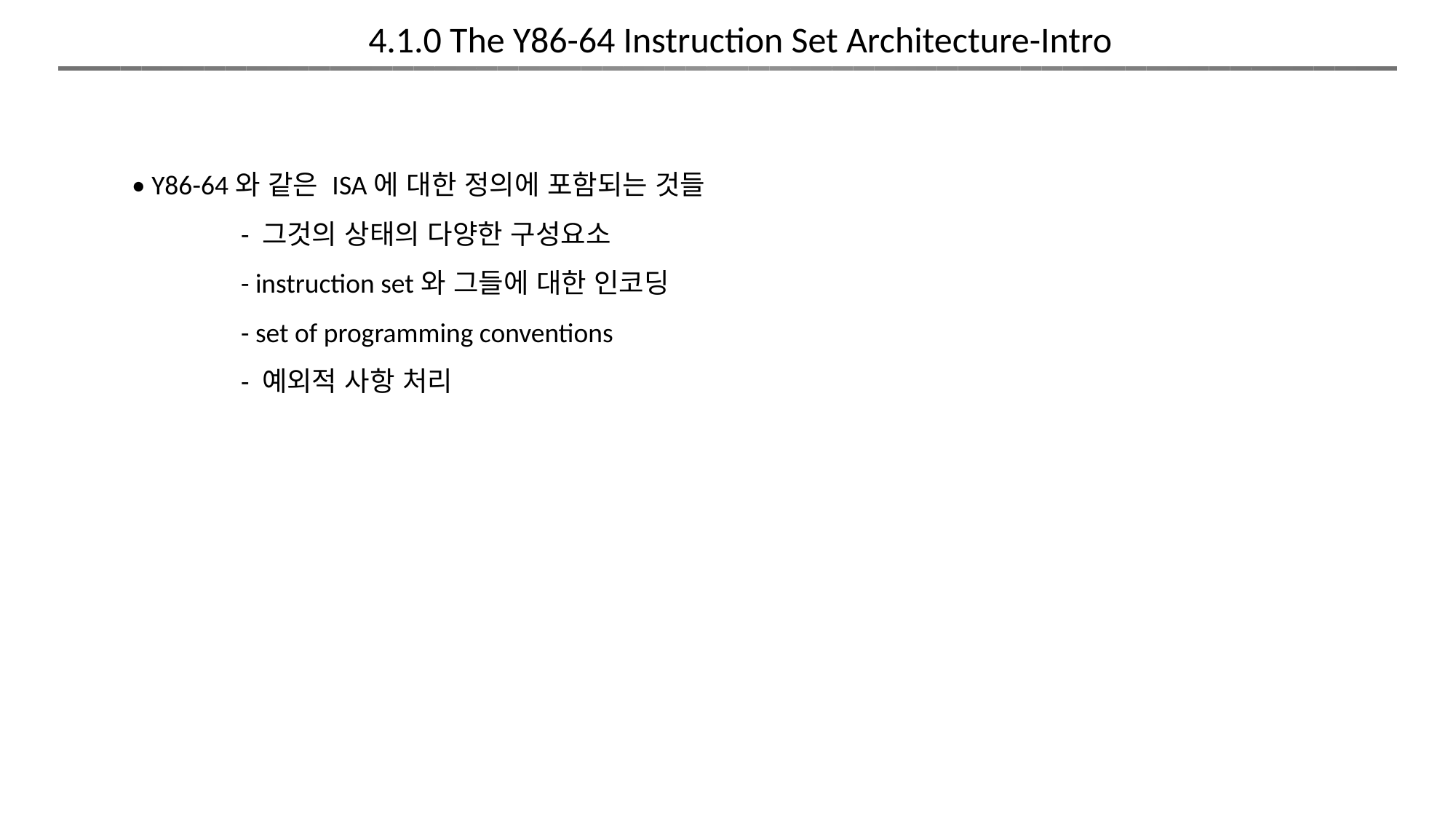

4.1.0 The Y86-64 Instruction Set Architecture-Intro

• Y86-64와 같은 ISA에 대한 정의에 포함되는 것들
	- 그것의 상태의 다양한 구성요소
      	- instruction set와 그들에 대한 인코딩
	- set of programming conventions
	- 예외적 사항 처리